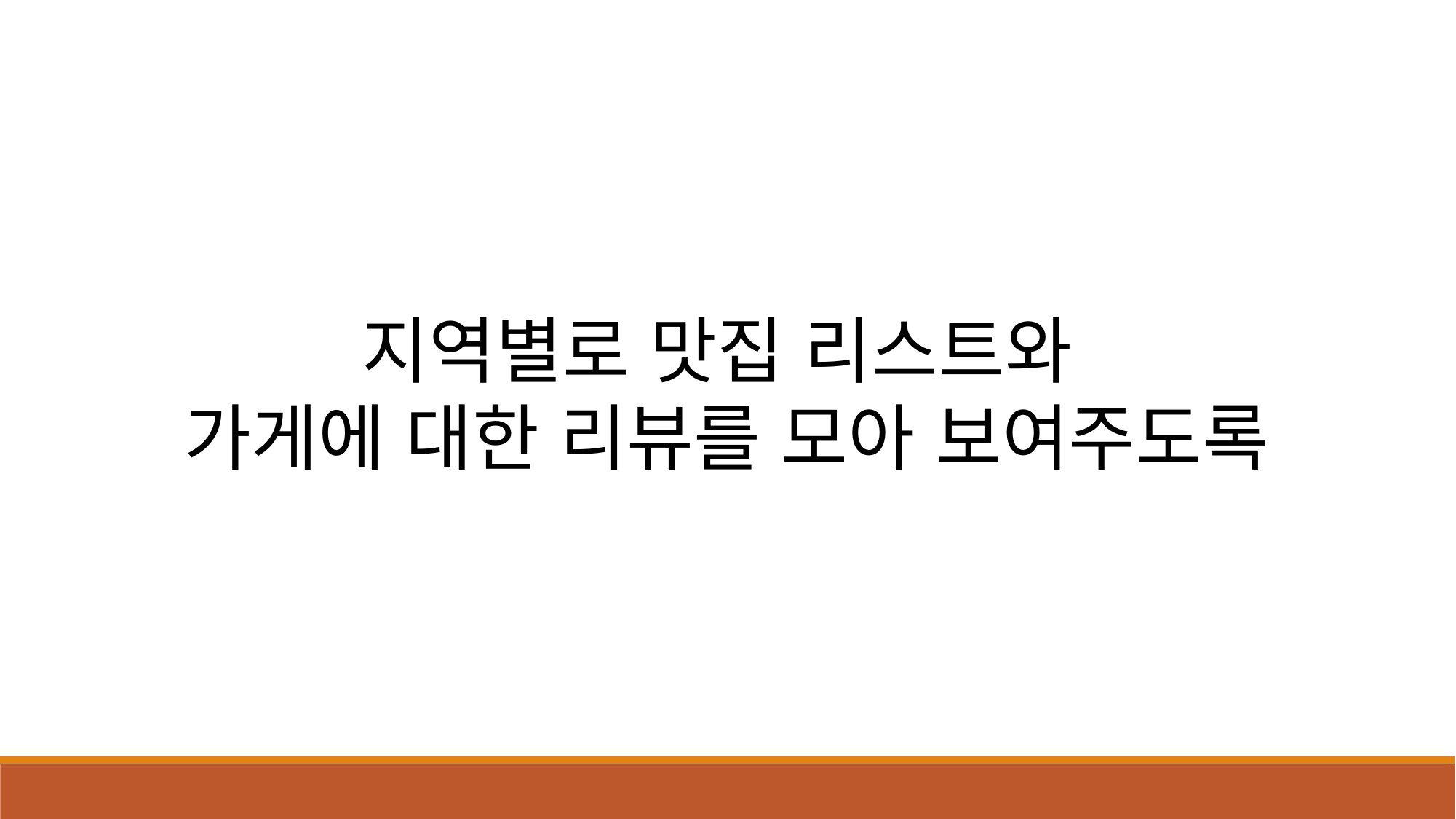

지역별로 맛집 리스트와
가게에 대한 리뷰를 모아 보여주도록